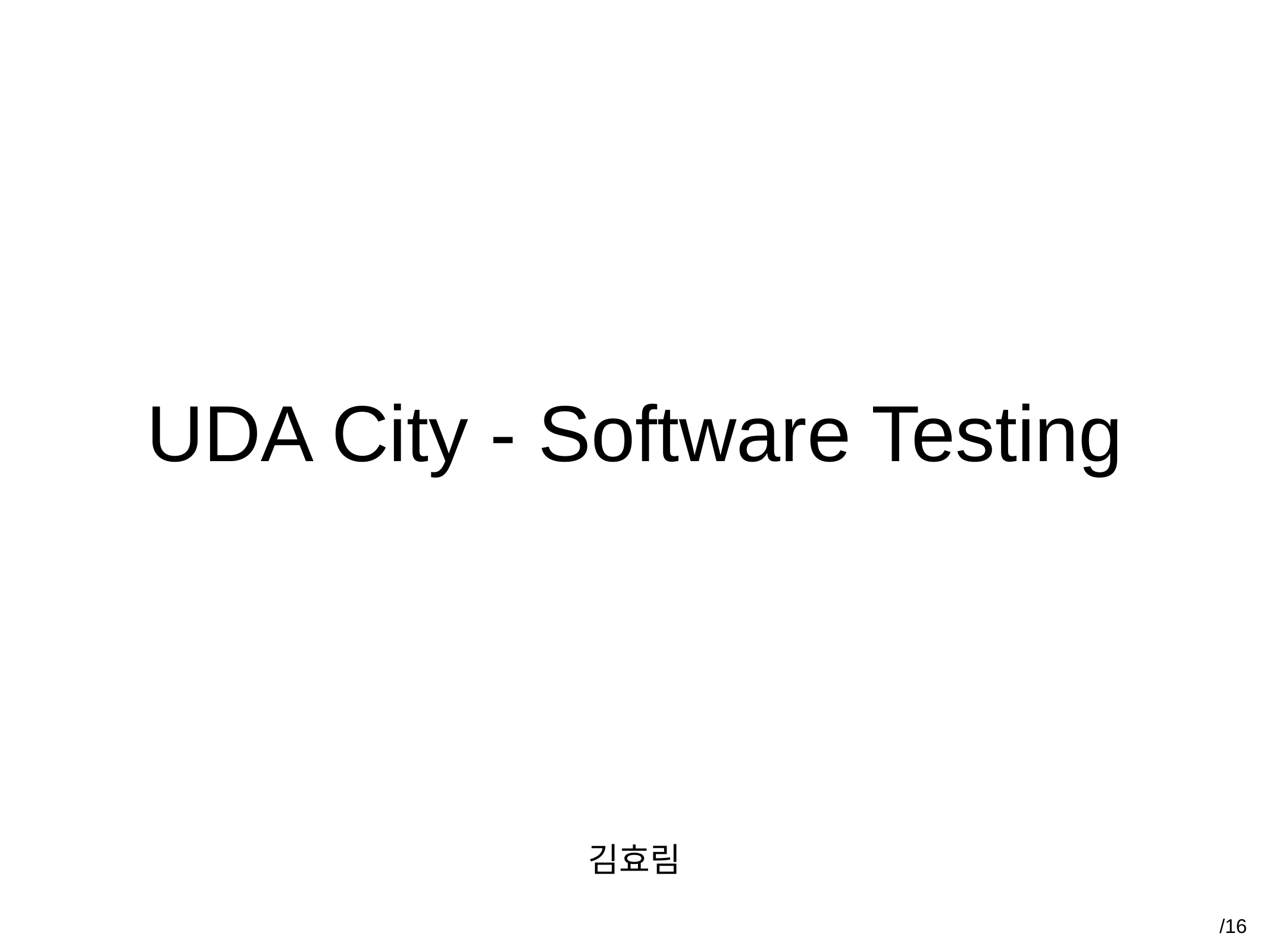

# UDA City - Software Testing
김효림
1